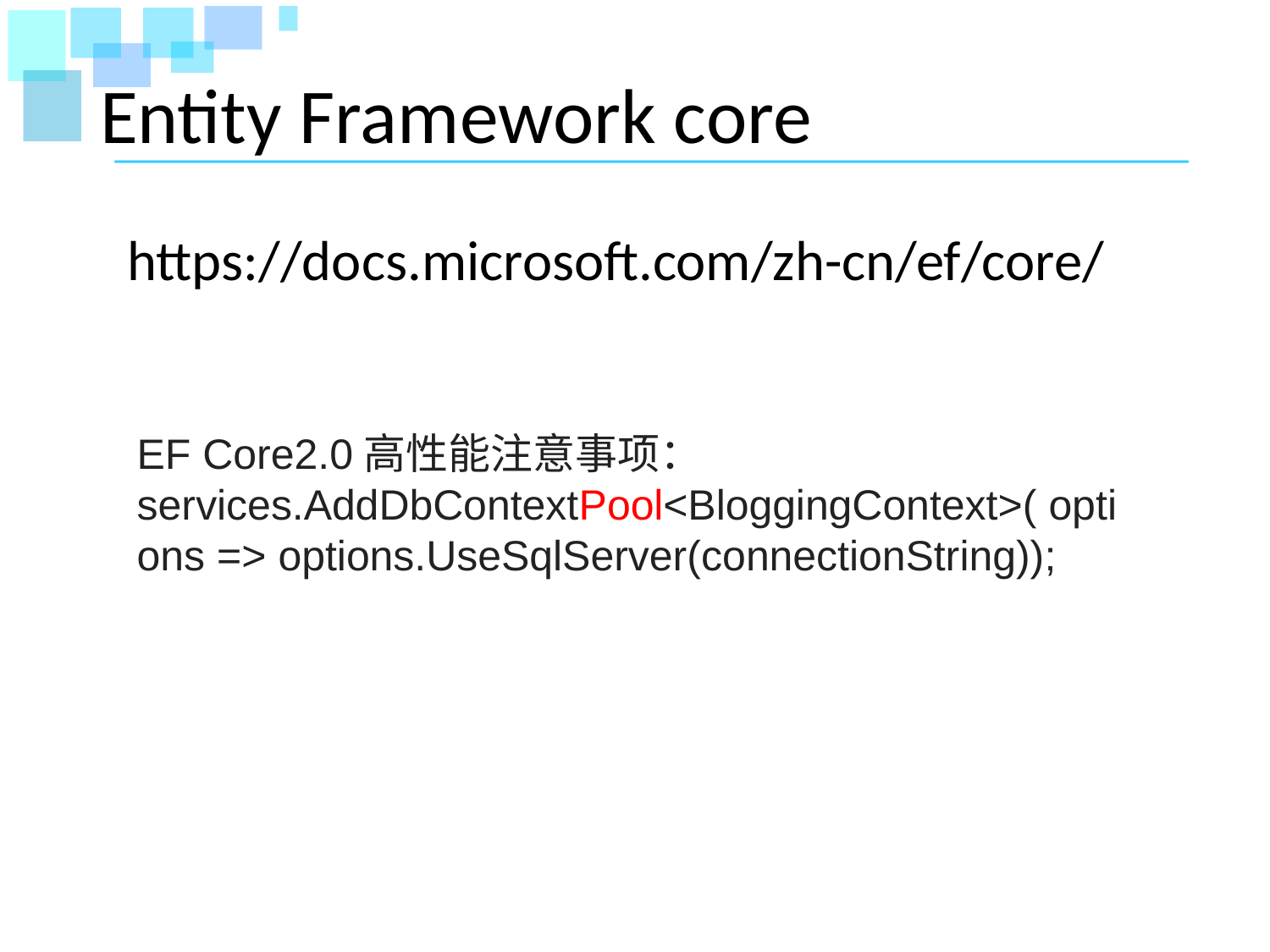

# Entity Framework core
https://docs.microsoft.com/zh-cn/ef/core/
EF Core2.0高性能注意事项：
services.AddDbContextPool<BloggingContext>( options => options.UseSqlServer(connectionString));